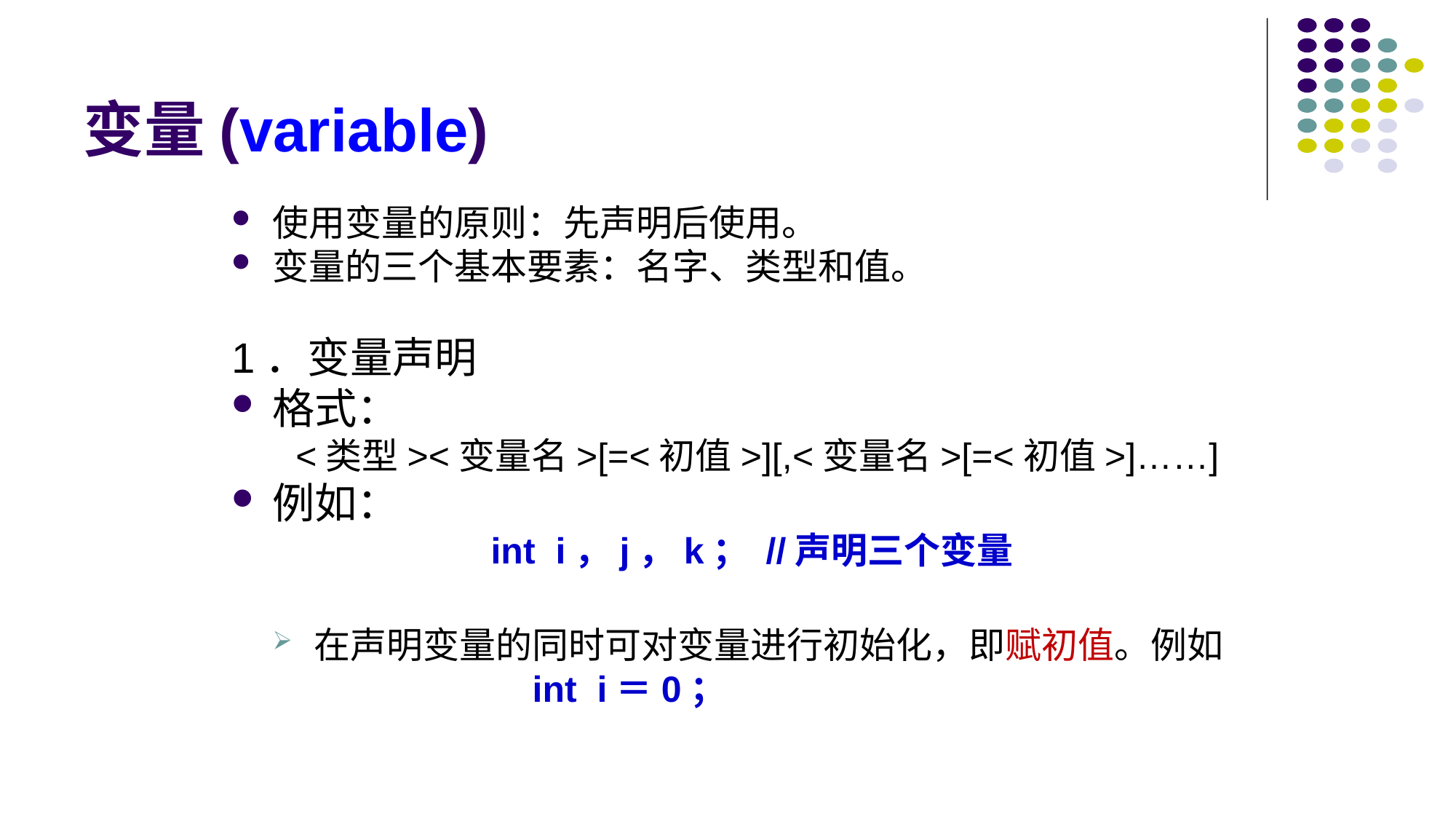

# 变量(variable)
使用变量的原则：先声明后使用。
变量的三个基本要素：名字、类型和值。

1．变量声明
格式：
     <类型><变量名>[=<初值>][,<变量名>[=<初值>]……]
例如：
		int  i，j，k； //声明三个变量

在声明变量的同时可对变量进行初始化，即赋初值。例如    		int  i＝0；

10